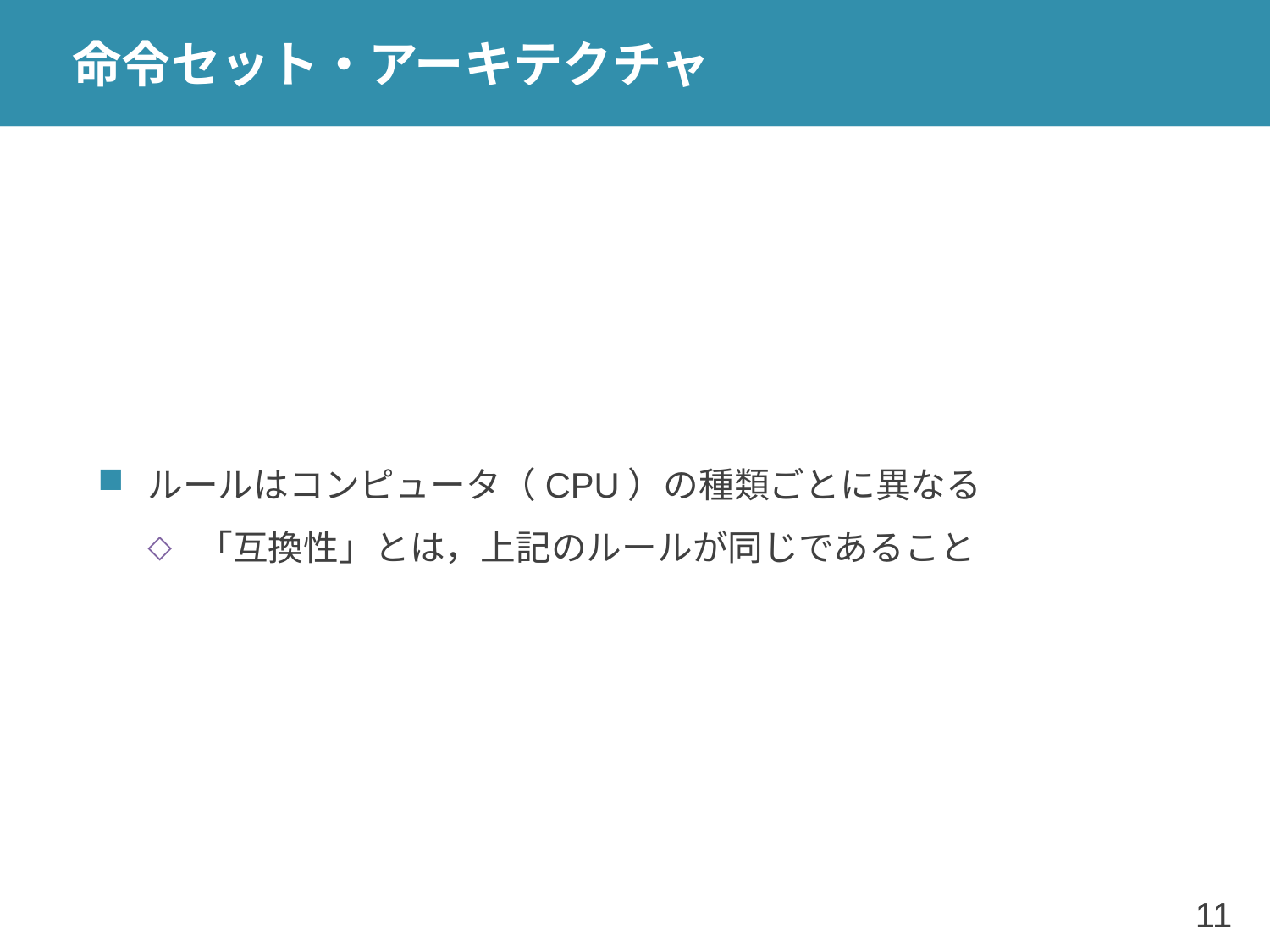

# 命令セット・アーキテクチャ
ルールはコンピュータ（CPU）の種類ごとに異なる
「互換性」とは，上記のルールが同じであること